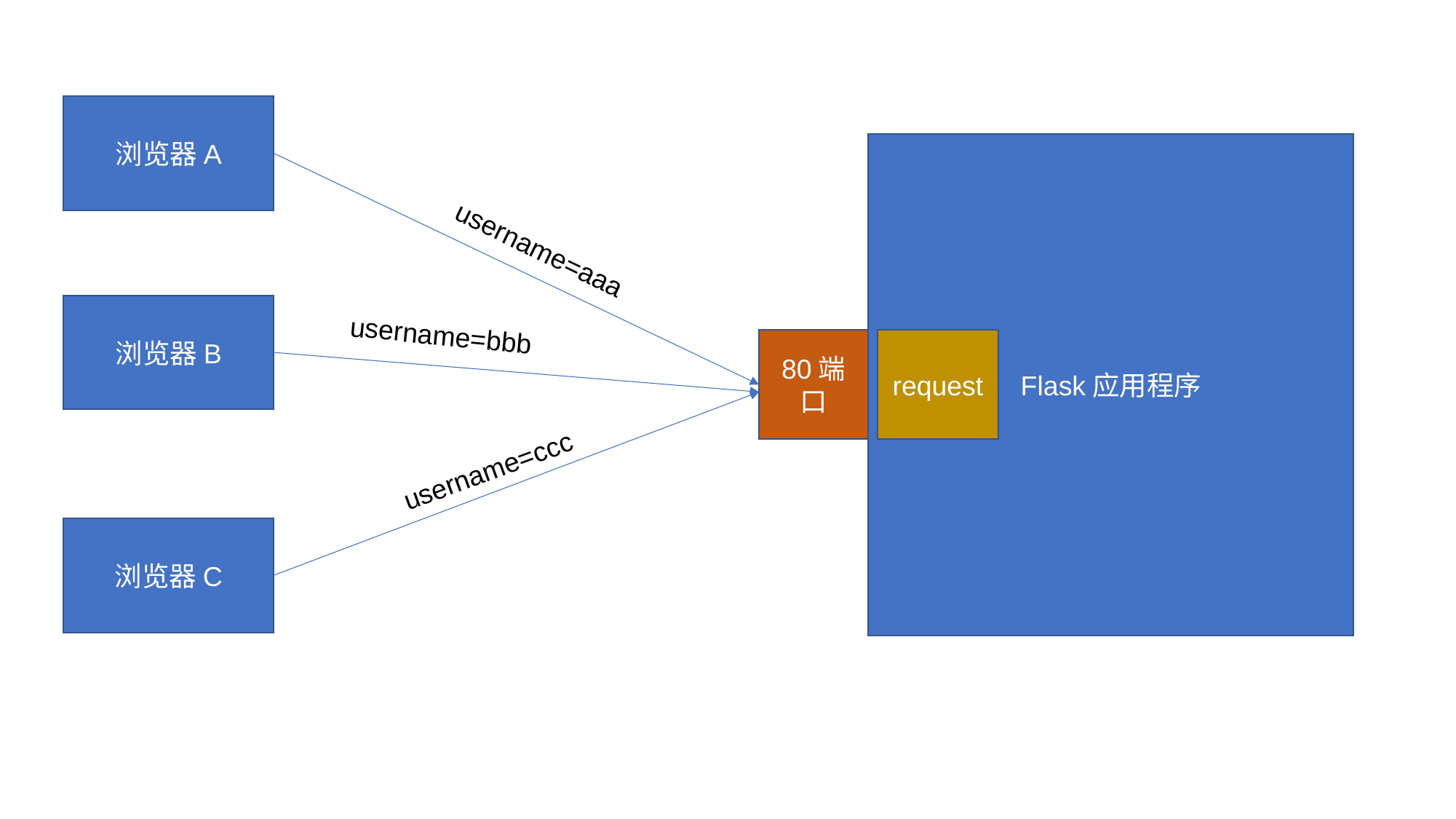

浏览器A
Flask应用程序
username=aaa
浏览器B
username=bbb
80端口
request
username=ccc
浏览器C